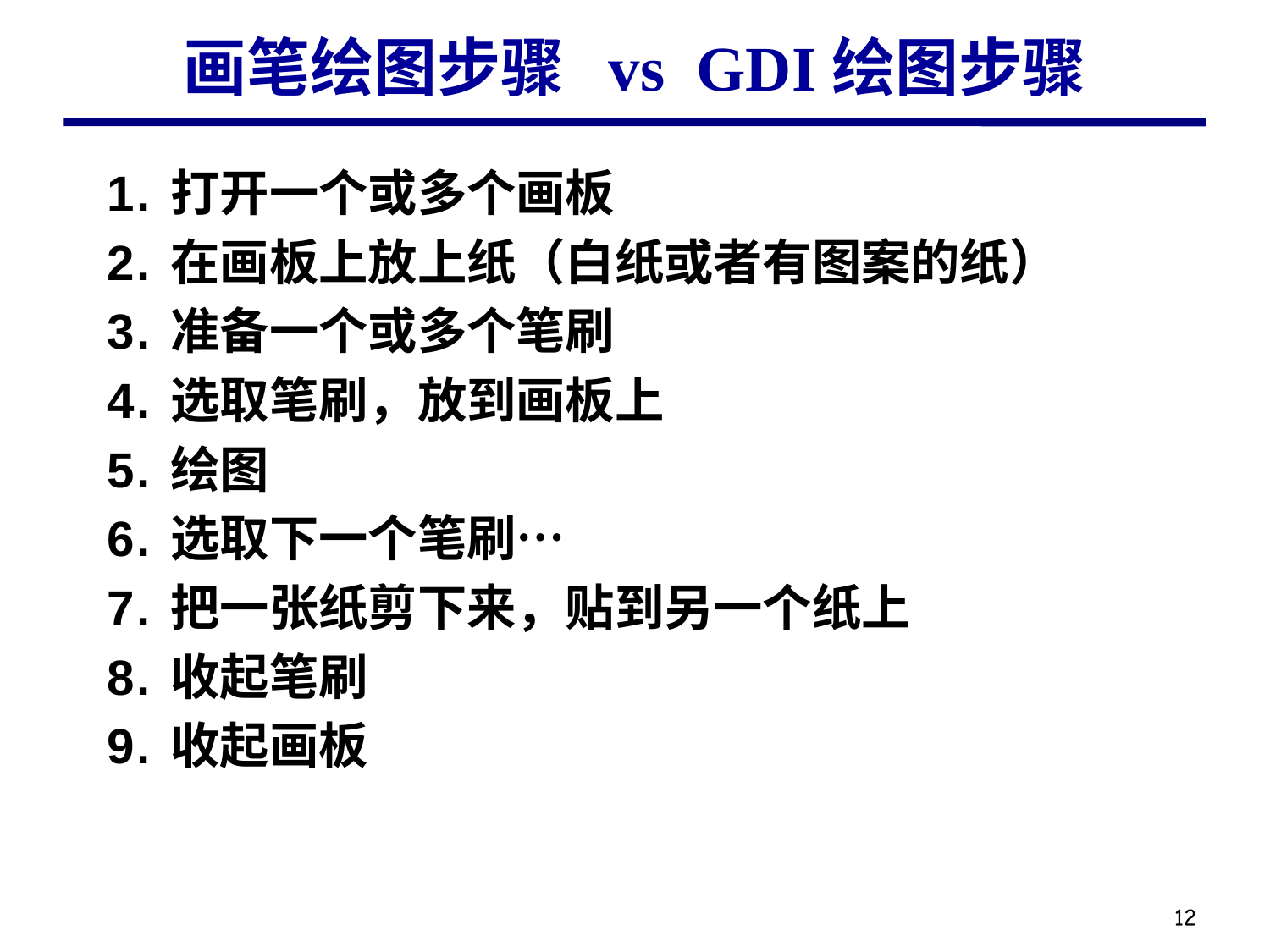

# 画笔绘图步骤  vs  GDI绘图步骤
打开一个或多个画板
在画板上放上纸（白纸或者有图案的纸）
准备一个或多个笔刷
选取笔刷，放到画板上
绘图
选取下一个笔刷…
把一张纸剪下来，贴到另一个纸上
收起笔刷
收起画板